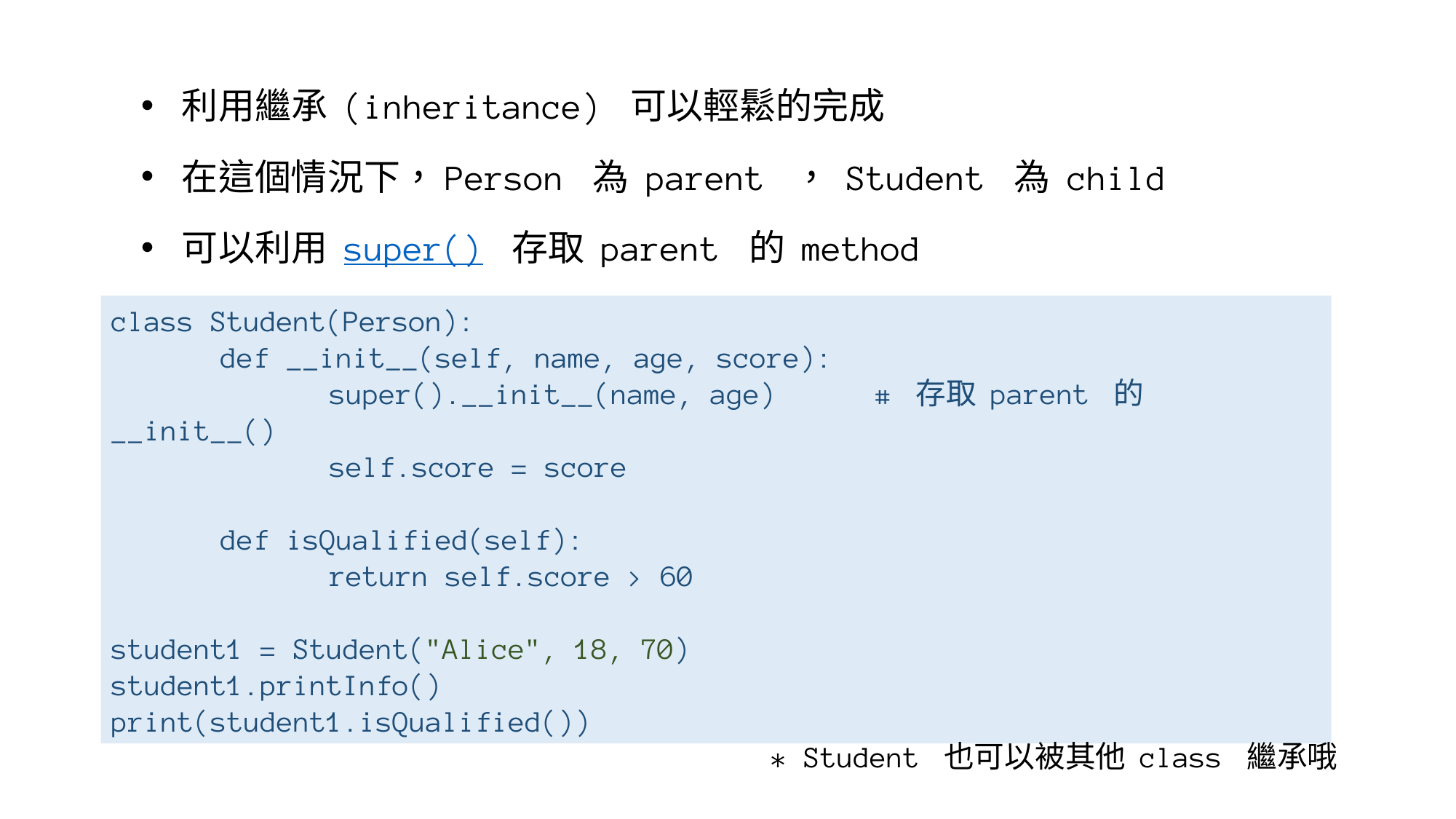

利用繼承 (inheritance) 可以輕鬆的完成
在這個情況下，Person 為 parent ， Student 為 child
可以利用 super() 存取 parent 的 method
class Student(Person):
	def __init__(self, name, age, score):
		super().__init__(name, age) 	# 存取 parent 的 __init__()
		self.score = score

	def isQualified(self):
		return self.score > 60

student1 = Student("Alice", 18, 70)
student1.printInfo()
print(student1.isQualified())
* Student 也可以被其他 class 繼承哦